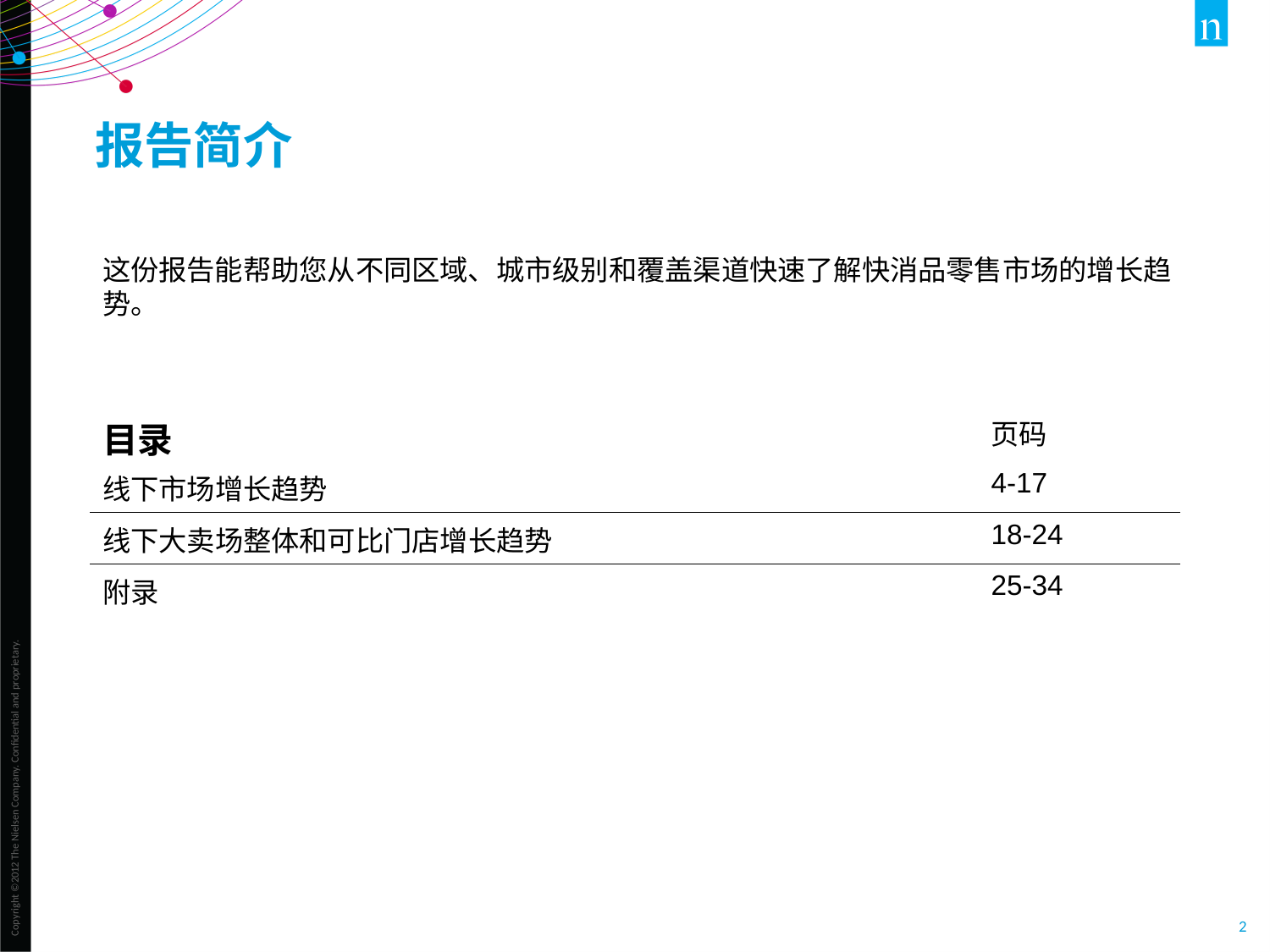

# 报告简介
这份报告能帮助您从不同区域、城市级别和覆盖渠道快速了解快消品零售市场的增长趋势。
| 目录 | 页码 |
| --- | --- |
| 线下市场增长趋势 | 4-17 |
| 线下大卖场整体和可比门店增长趋势 | 18-24 |
| 附录 | 25-34 |